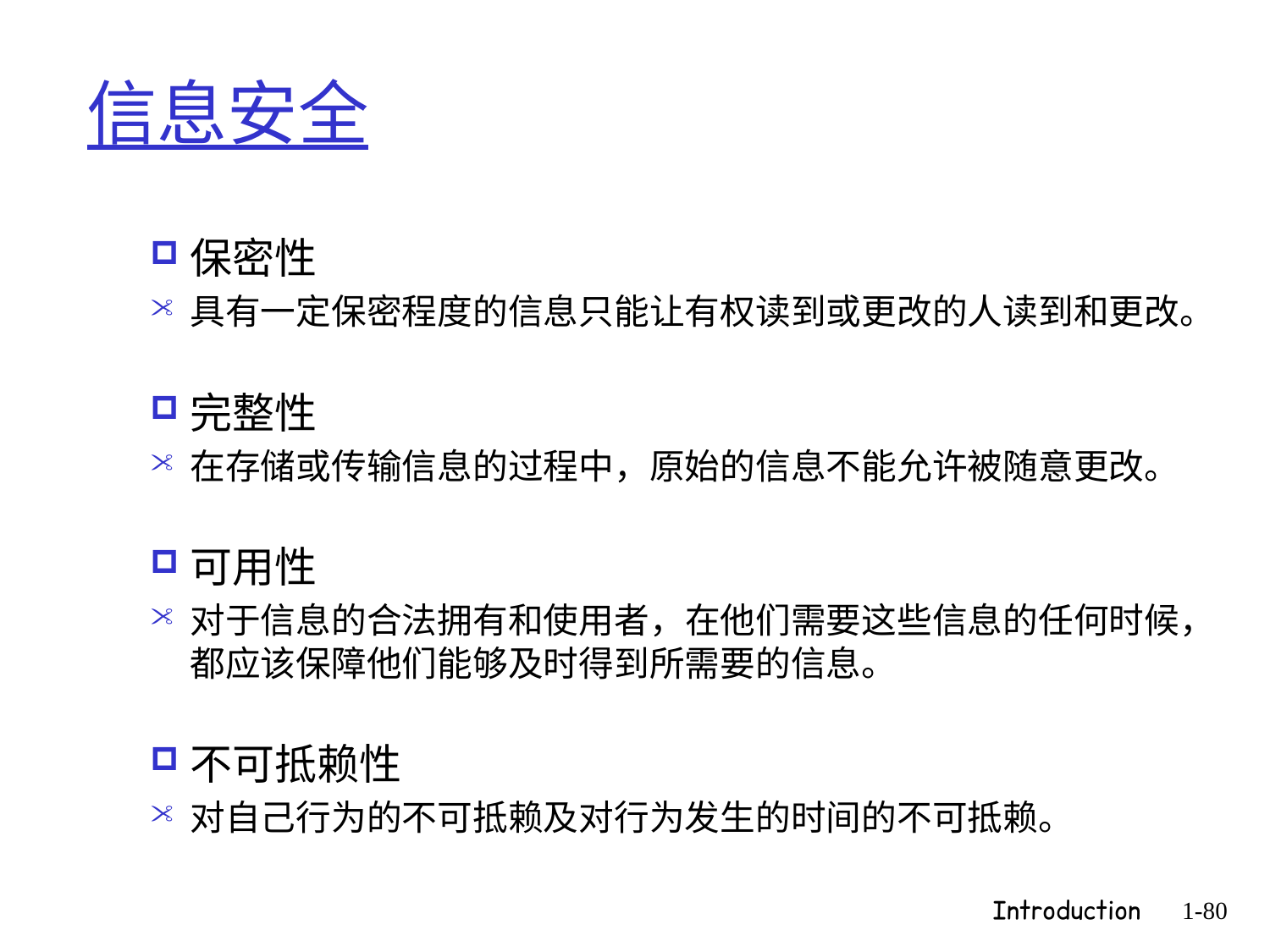

# 信息安全
保密性
具有一定保密程度的信息只能让有权读到或更改的人读到和更改。

完整性
在存储或传输信息的过程中，原始的信息不能允许被随意更改。

可用性
对于信息的合法拥有和使用者，在他们需要这些信息的任何时候，都应该保障他们能够及时得到所需要的信息。

不可抵赖性
对自己行为的不可抵赖及对行为发生的时间的不可抵赖。
 Introduction
1-80